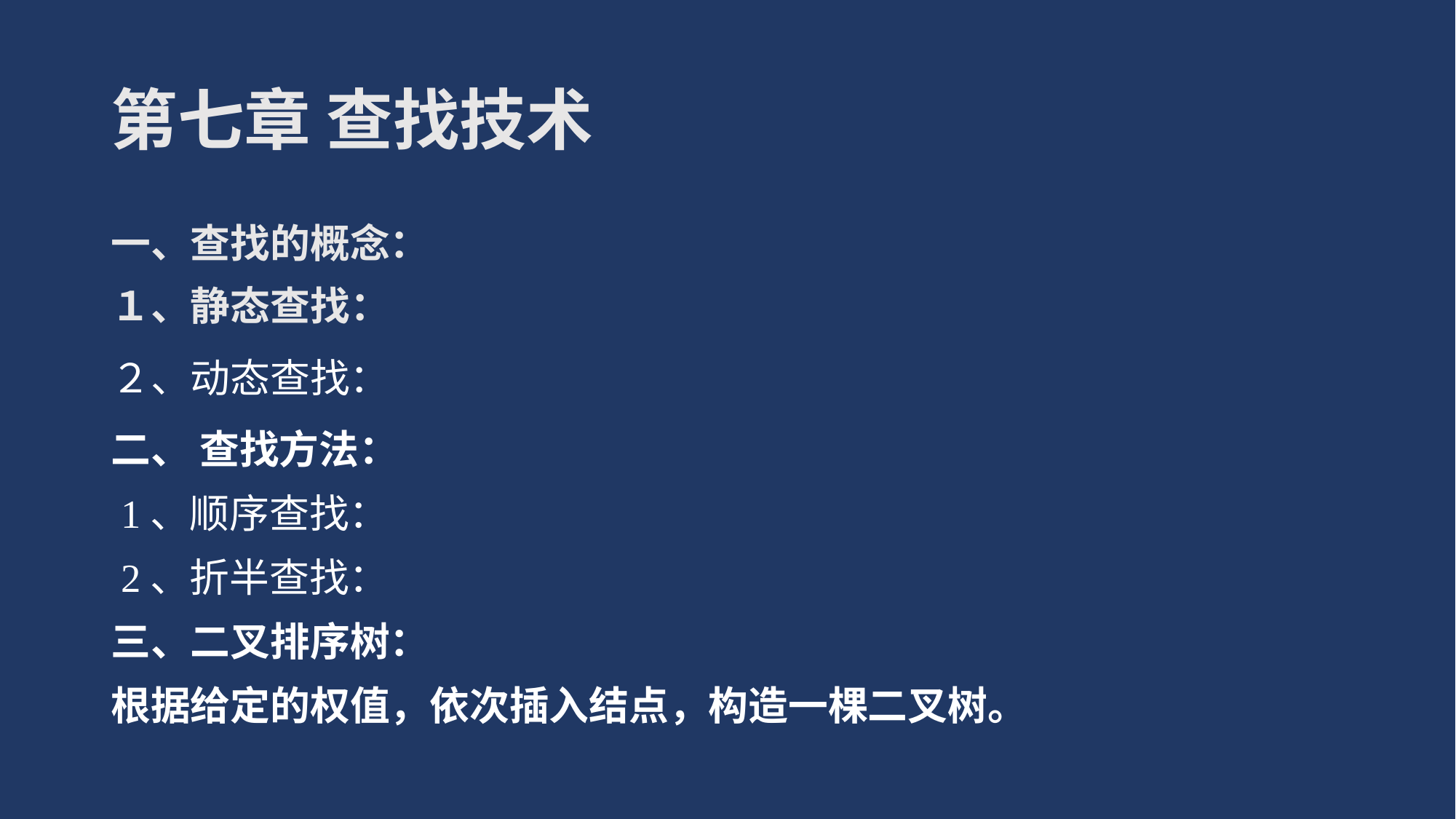

# 第七章 查找技术
一、查找的概念：
１、静态查找：
２、动态查找：
二、 查找方法：
 1、顺序查找：
 2、折半查找：
三、二叉排序树：
根据给定的权值，依次插入结点，构造一棵二叉树。